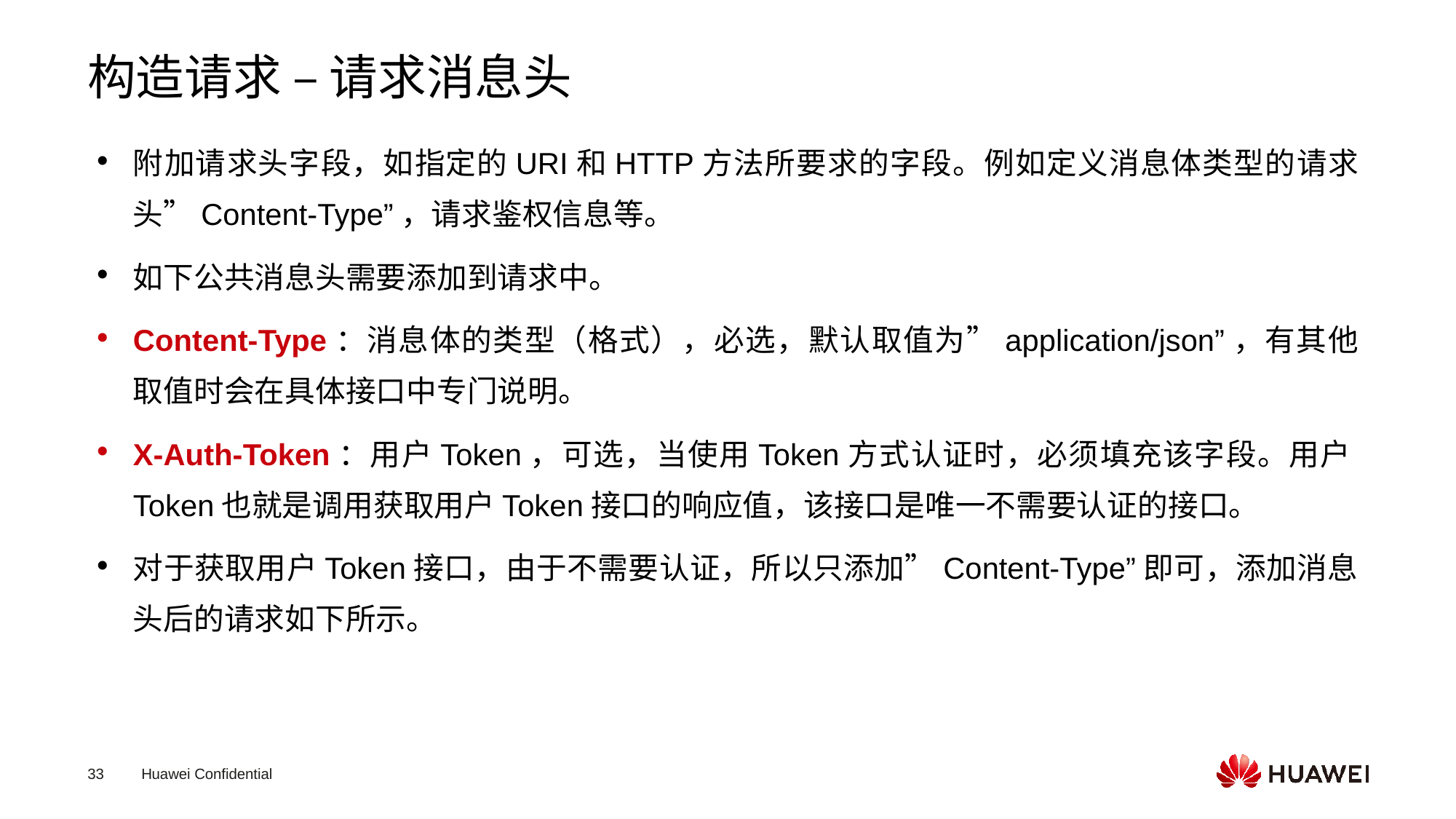

# 构造请求 – 请求消息头
附加请求头字段，如指定的URI和HTTP方法所要求的字段。例如定义消息体类型的请求头”Content-Type”，请求鉴权信息等。
如下公共消息头需要添加到请求中。
Content-Type：消息体的类型（格式），必选，默认取值为”application/json”，有其他取值时会在具体接口中专门说明。
X-Auth-Token：用户Token，可选，当使用Token方式认证时，必须填充该字段。用户Token也就是调用获取用户Token接口的响应值，该接口是唯一不需要认证的接口。
对于获取用户Token接口，由于不需要认证，所以只添加”Content-Type”即可，添加消息头后的请求如下所示。